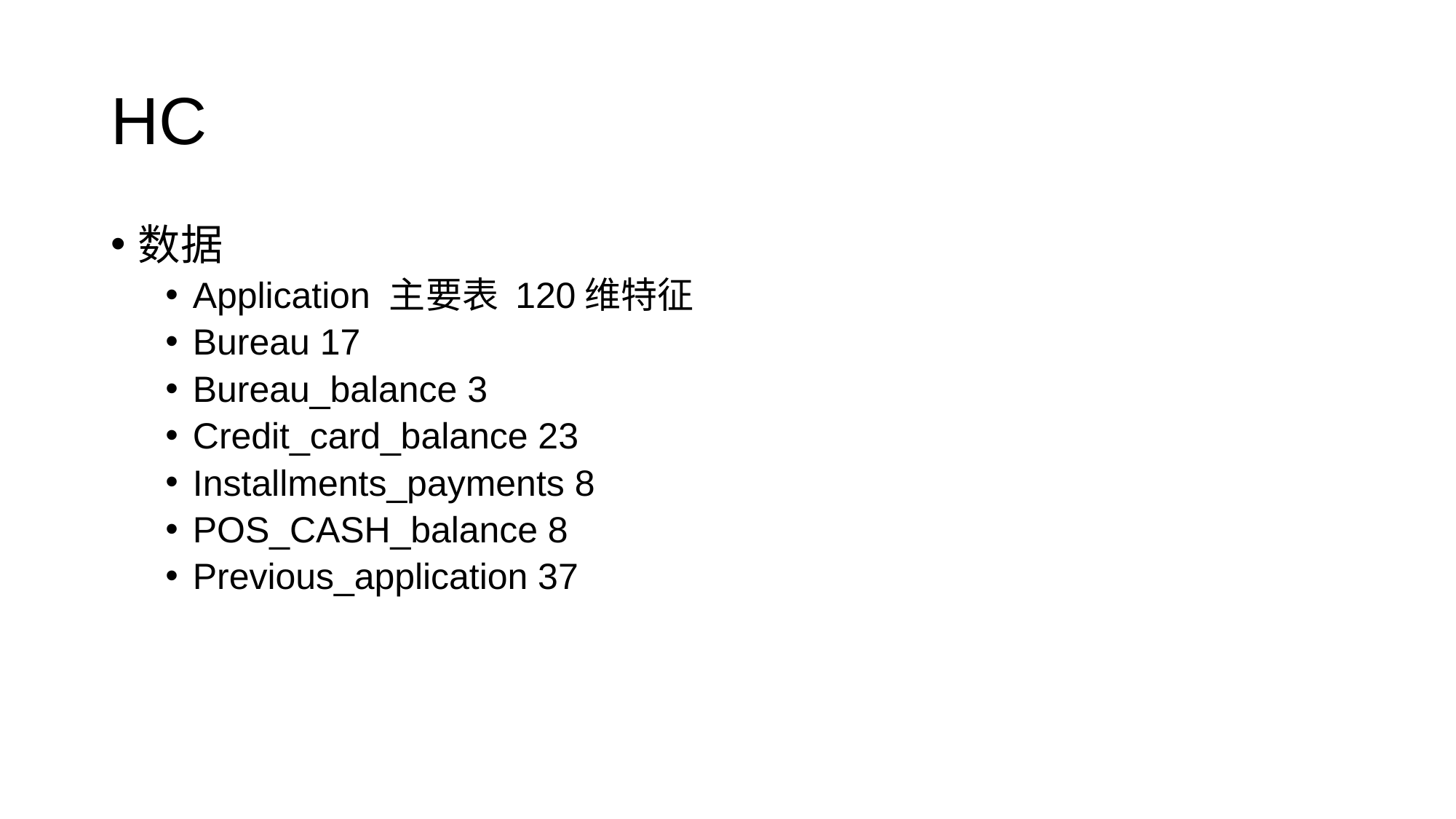

# HC
数据
Application 主要表 120维特征
Bureau 17
Bureau_balance 3
Credit_card_balance 23
Installments_payments 8
POS_CASH_balance 8
Previous_application 37